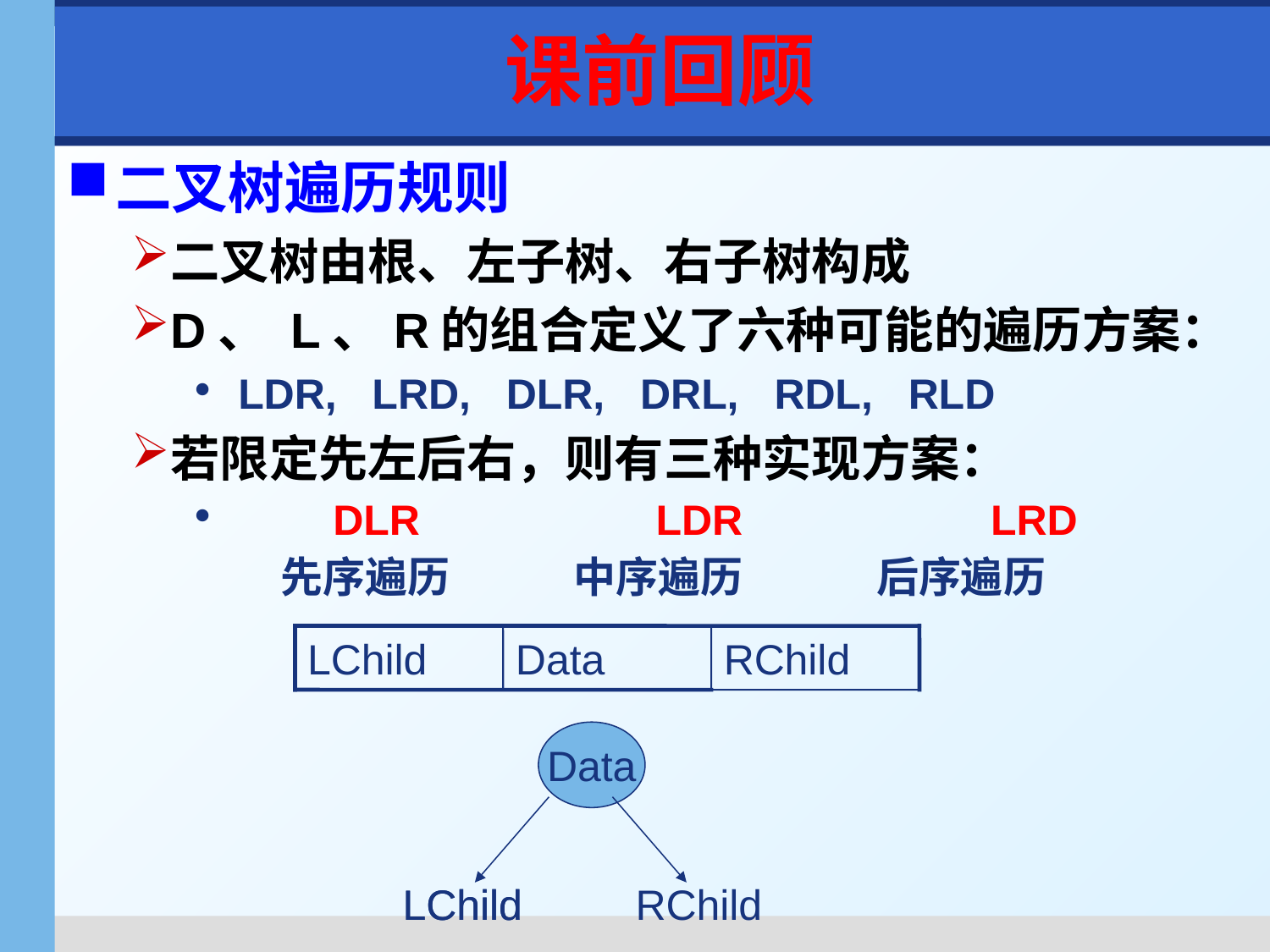

课前回顾
二叉树遍历规则
二叉树由根、左子树、右子树构成
D、 L、R的组合定义了六种可能的遍历方案：
 LDR,   LRD,   DLR,   DRL,   RDL,   RLD
若限定先左后右，则有三种实现方案：
         DLR                    LDR                     LRD
        先序遍历             中序遍历              后序遍历

LChild

Data

RChild

Data

LChild
LChild
RChild